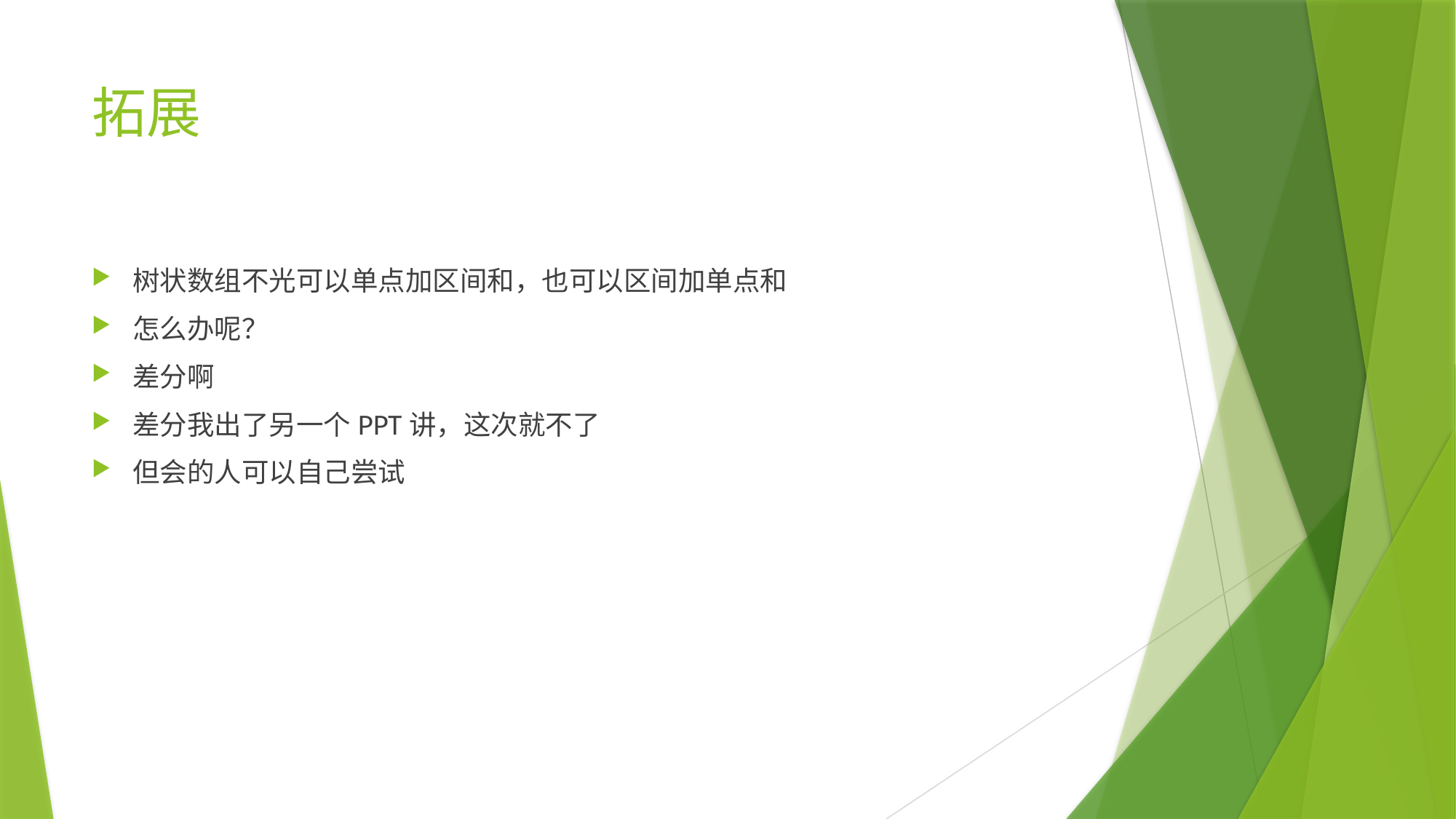

# 拓展
树状数组不光可以单点加区间和，也可以区间加单点和
怎么办呢？
差分啊
差分我出了另一个PPT讲，这次就不了
但会的人可以自己尝试